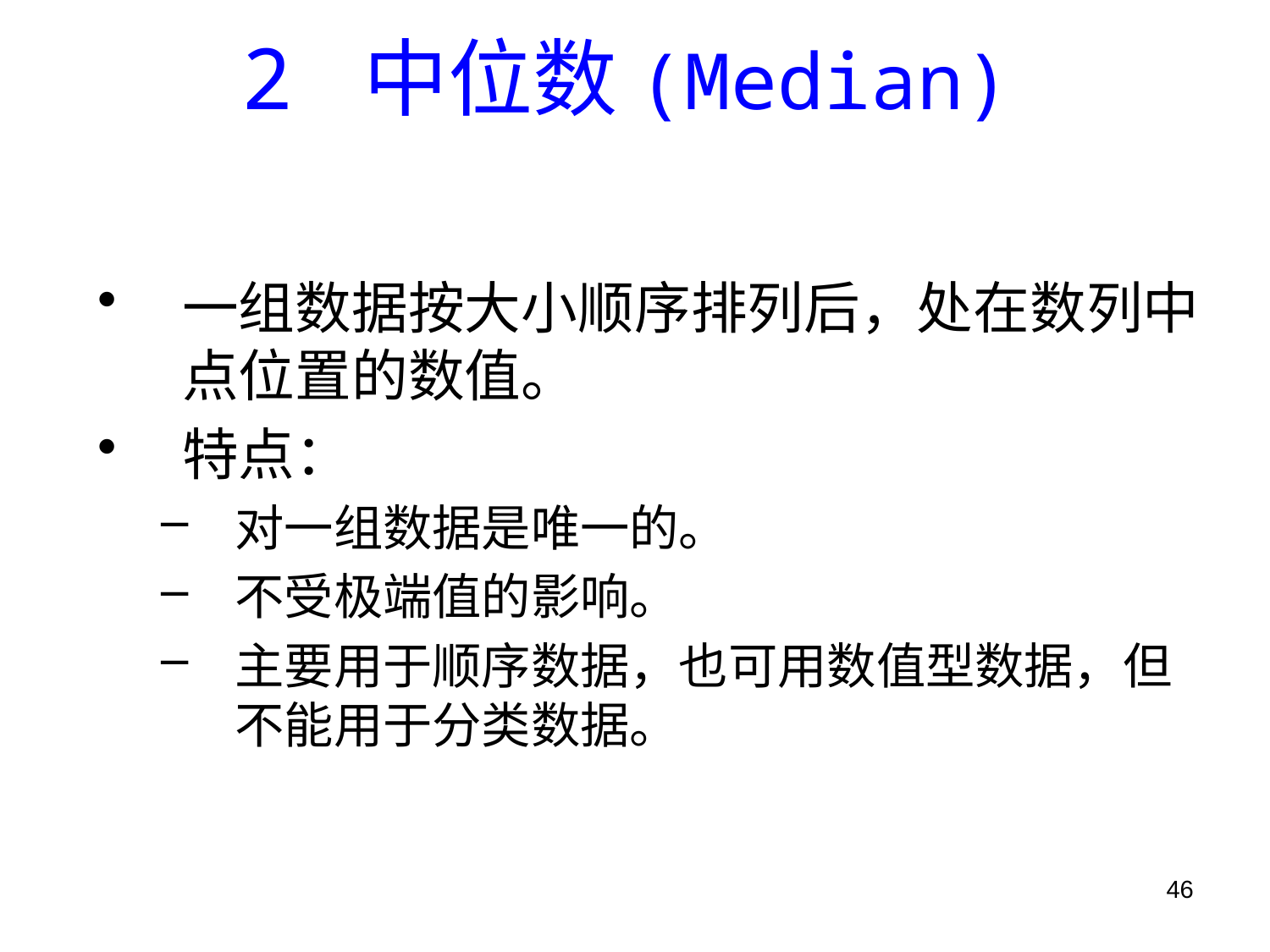

# 2 中位数(Median)
一组数据按大小顺序排列后，处在数列中点位置的数值。
特点：
对一组数据是唯一的。
不受极端值的影响。
主要用于顺序数据，也可用数值型数据，但不能用于分类数据。
46